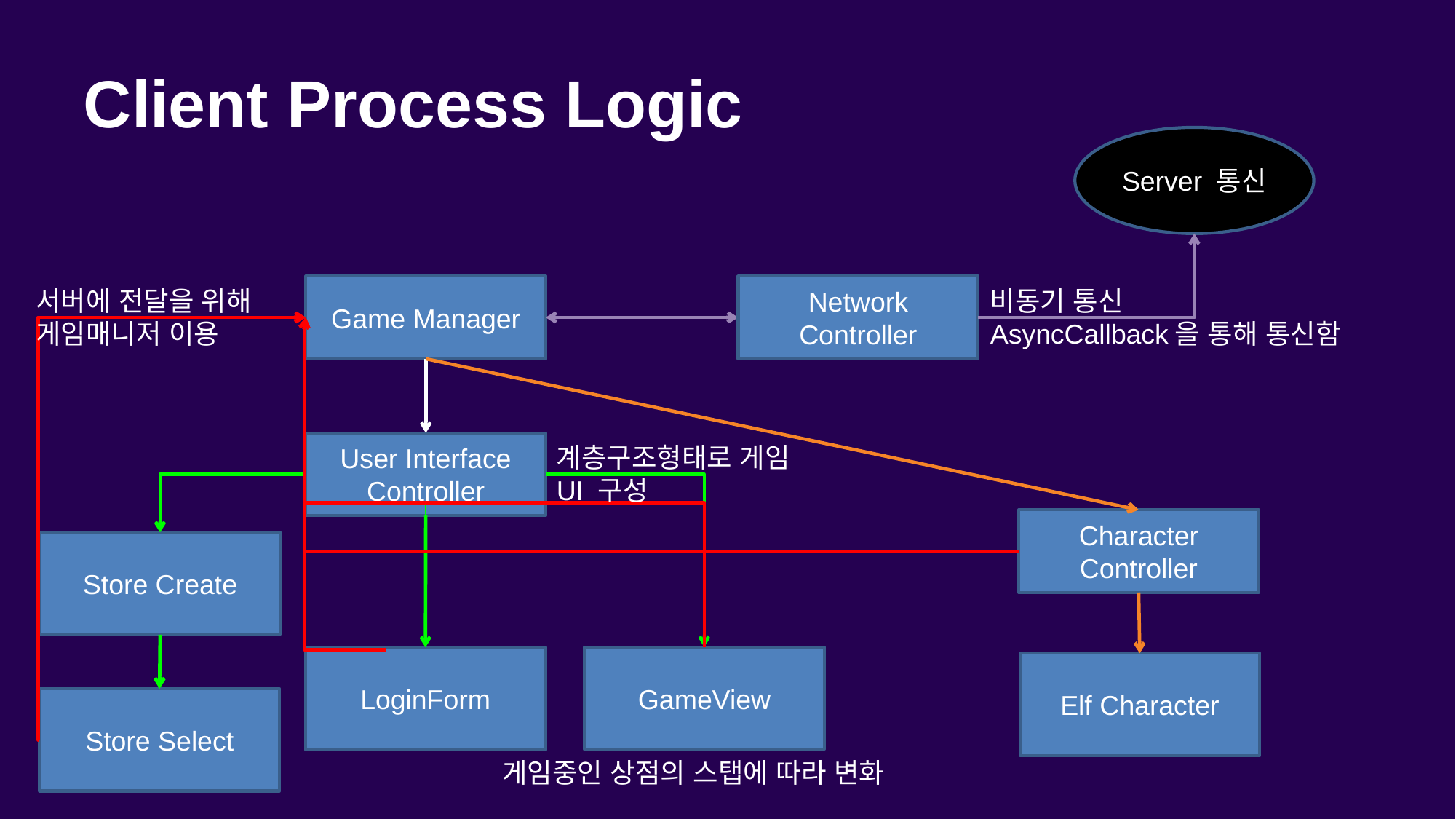

# Client Process Logic
Server 통신
Game Manager
Network
Controller
비동기 통신
AsyncCallback을 통해 통신함
서버에 전달을 위해
게임매니저 이용
User Interface
Controller
계층구조형태로 게임 UI 구성
Character Controller
Store Create
GameView
LoginForm
Elf Character
Store Select
게임중인 상점의 스탭에 따라 변화